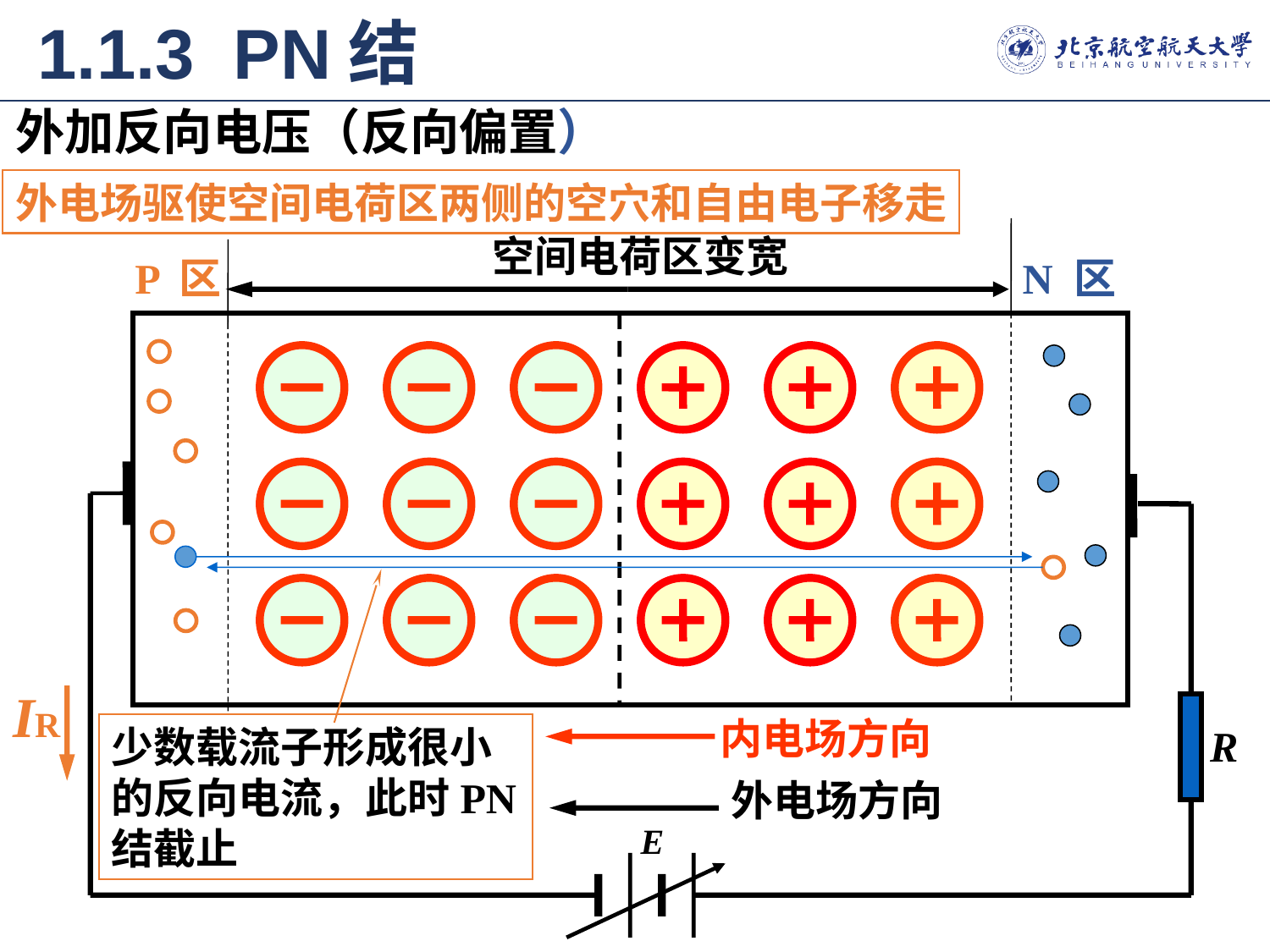

1.1.3  PN结
外加反向电压（反向偏置）
外电场驱使空间电荷区两侧的空穴和自由电子移走

空间电荷区变宽

P 区
N 区

IR

内电场方向
R
少数载流子形成很小的反向电流，此时PN结截止

外电场方向

E

16